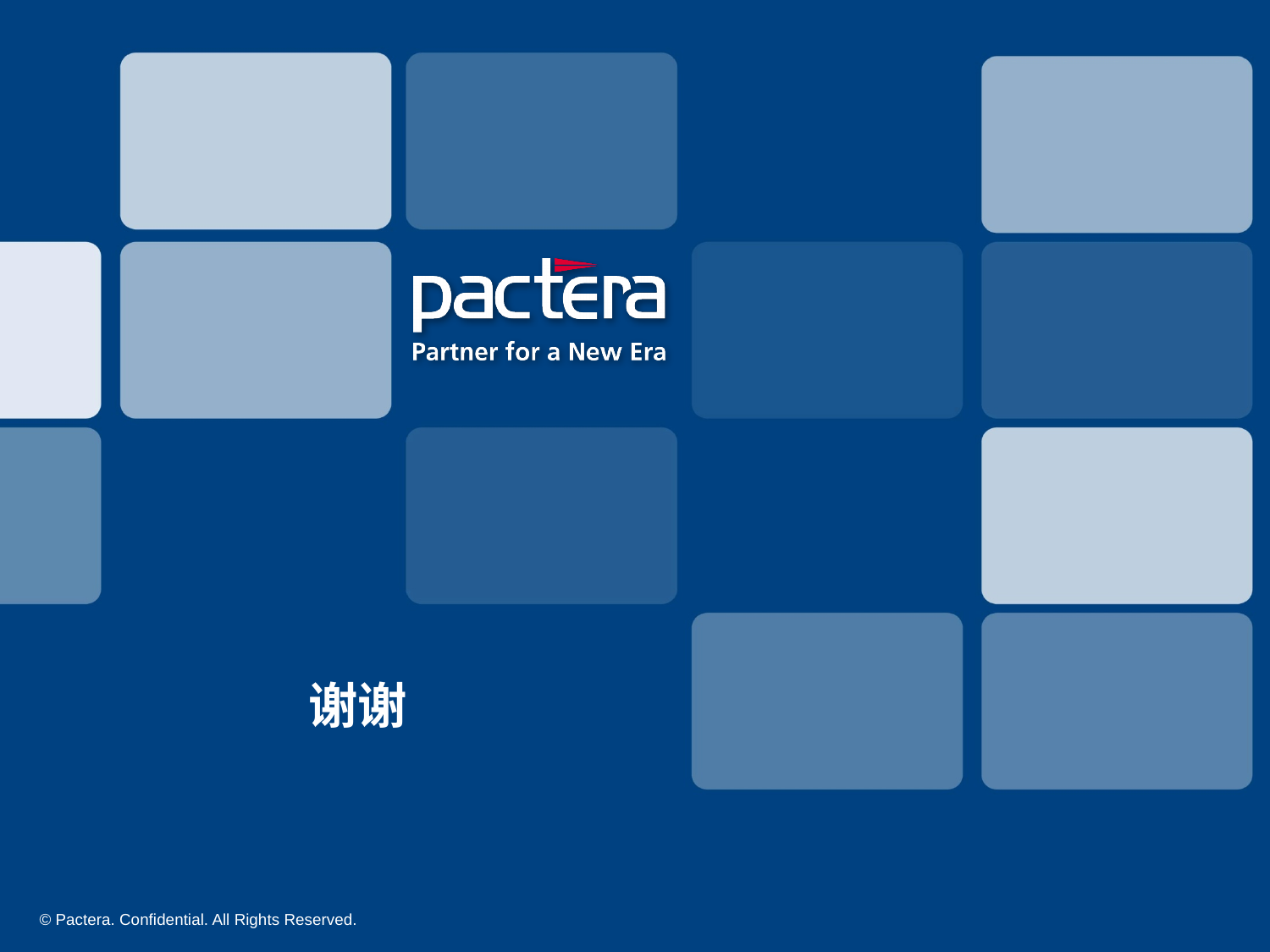

# 谢谢
© Pactera. Confidential. All Rights Reserved.